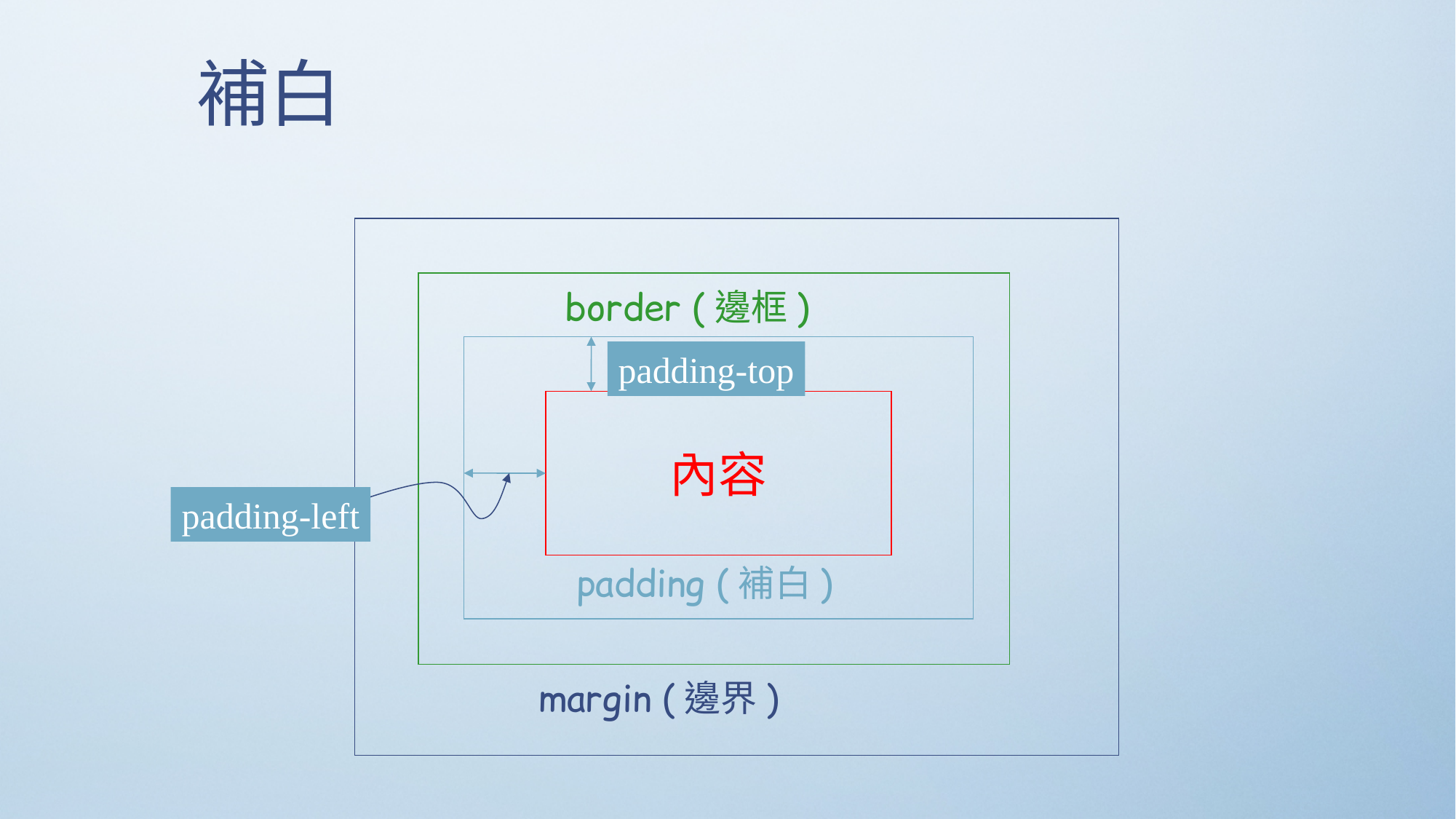

補白

margin (邊界)

border (邊框)

padding (補白)
內容

padding-top

padding-left